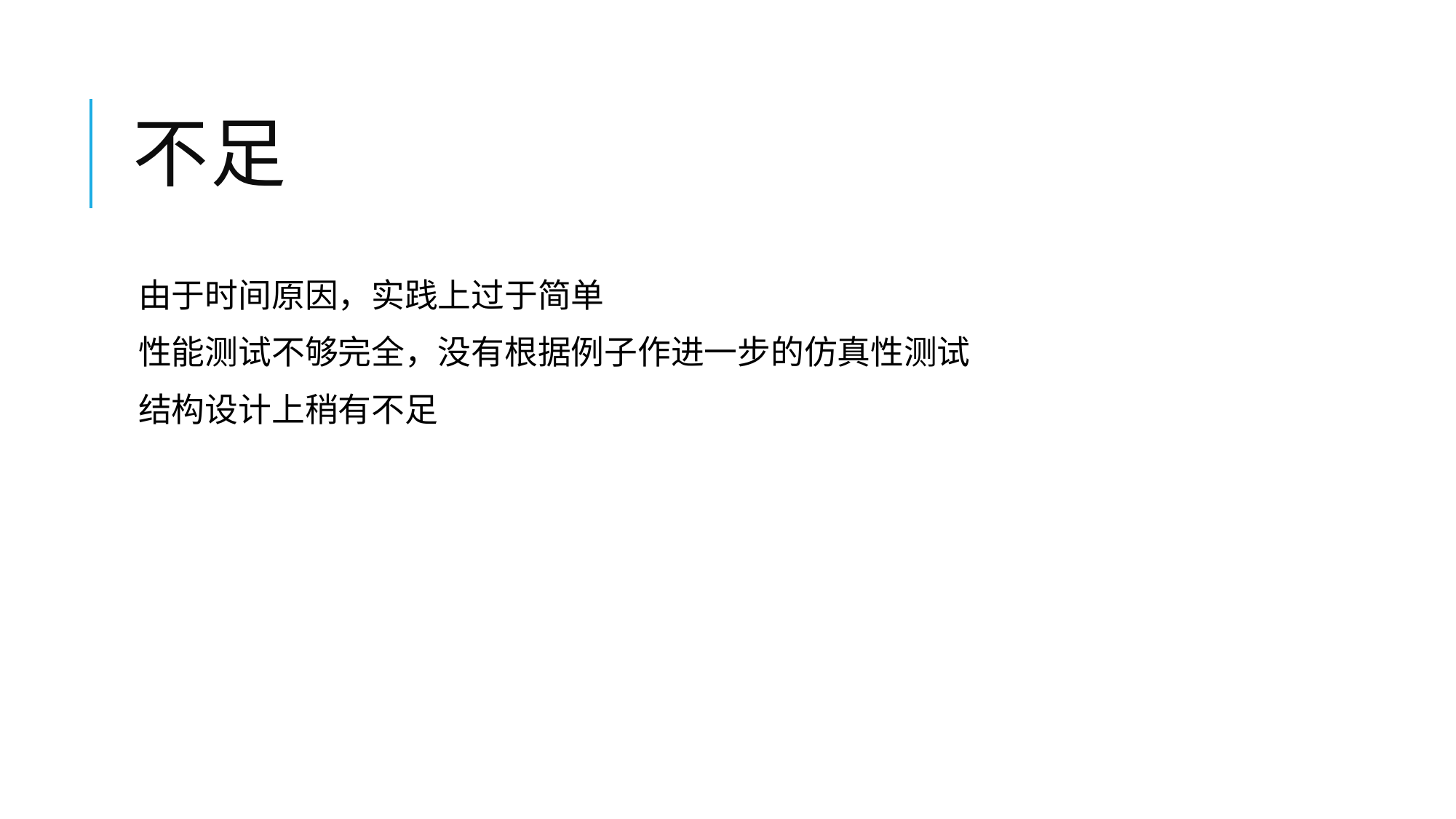

# 不足
由于时间原因，实践上过于简单
性能测试不够完全，没有根据例子作进一步的仿真性测试
结构设计上稍有不足